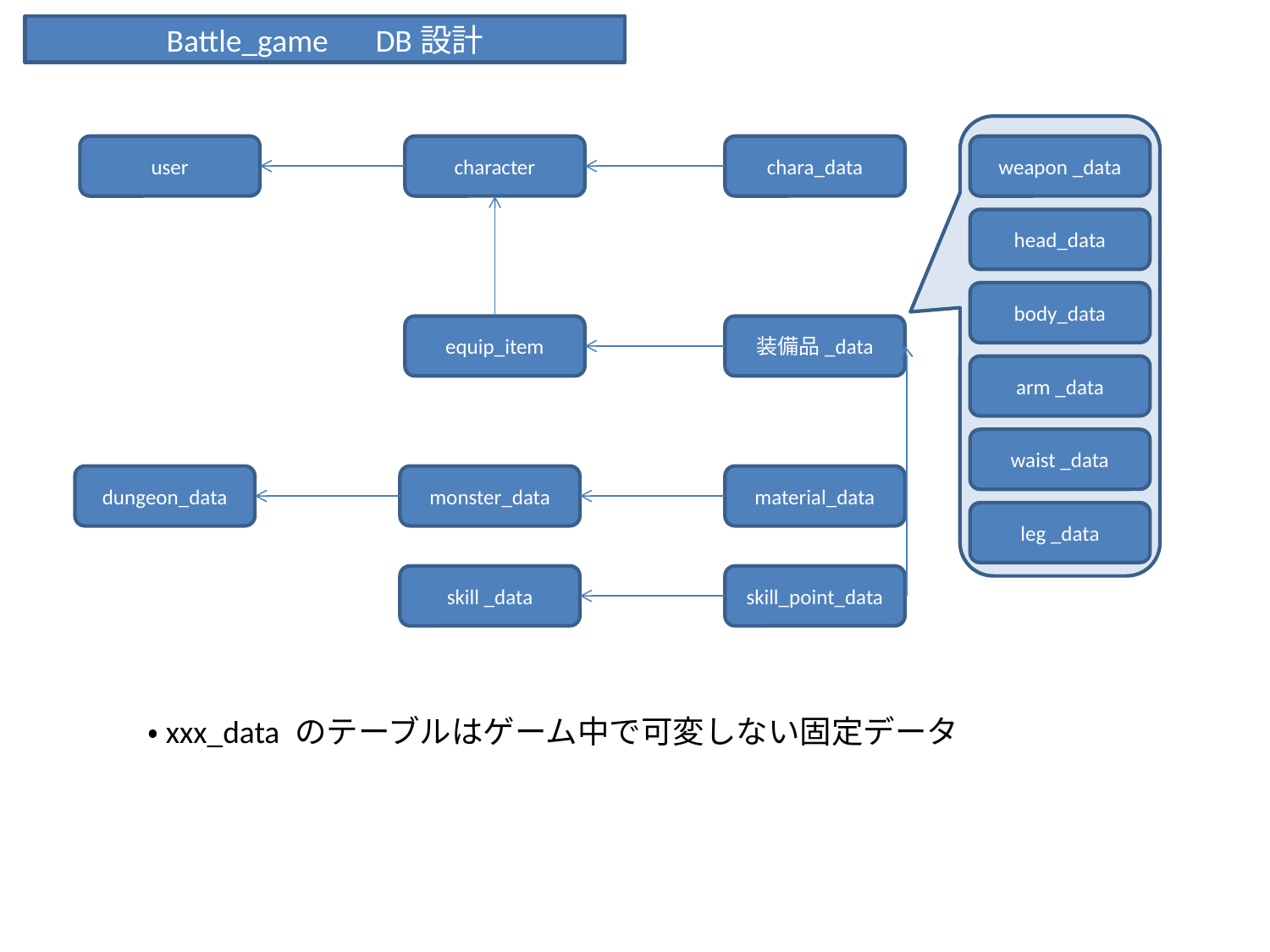

Battle_game　DB設計

user
character
chara_data
weapon _data
head_data
body_data
equip_item
装備品_data
arm _data
waist _data
dungeon_data
monster_data
material_data
leg _data
skill _data
skill_point_data
・xxx_data のテーブルはゲーム中で可変しない固定データ